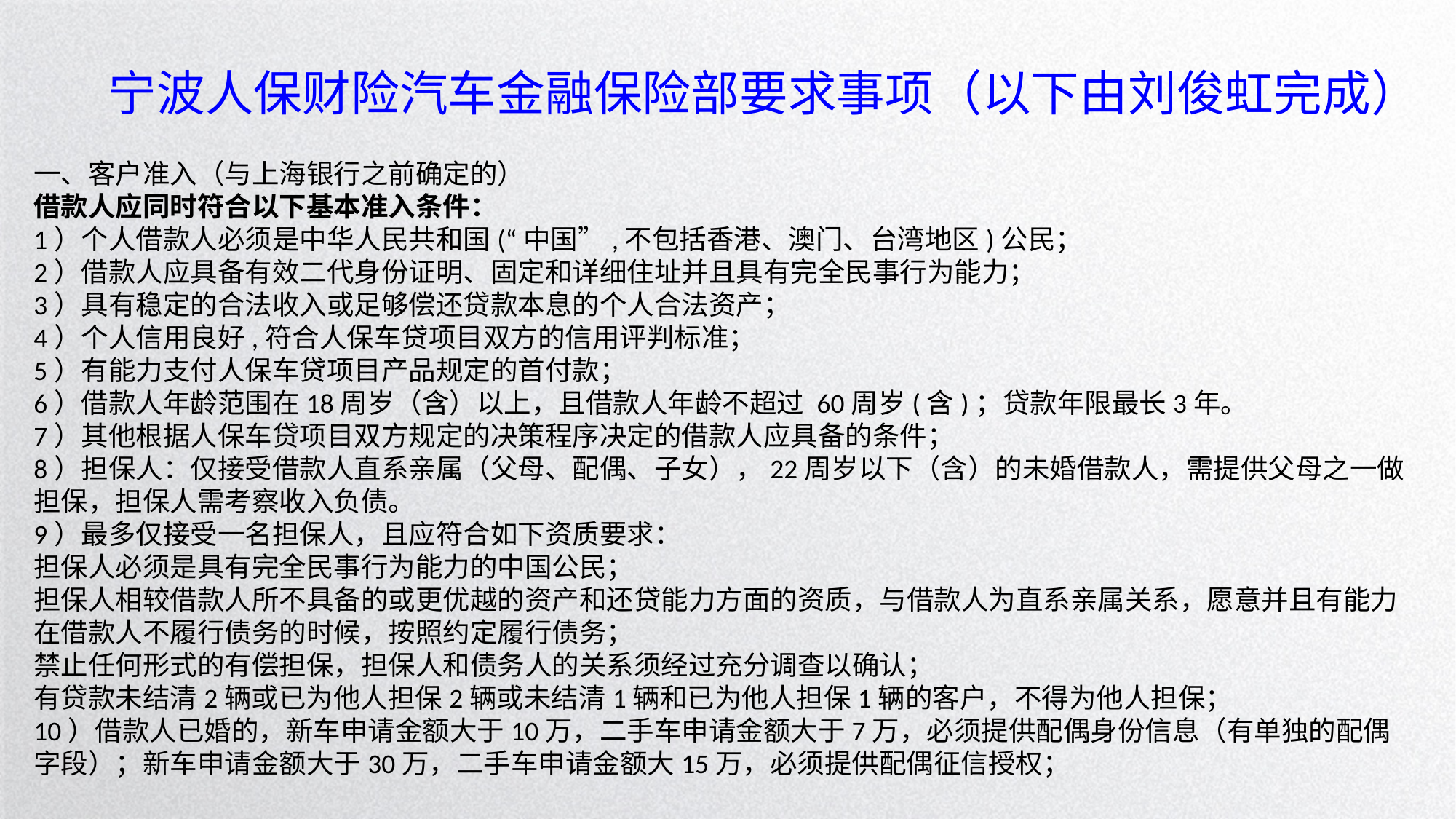

宁波人保财险汽车金融保险部要求事项（以下由刘俊虹完成）
一、客户准入（与上海银行之前确定的）
借款人应同时符合以下基本准入条件：
1）个人借款人必须是中华人民共和国(“中国”,不包括香港、澳门、台湾地区)公民；
2）借款人应具备有效二代身份证明、固定和详细住址并且具有完全民事行为能力；
3）具有稳定的合法收入或足够偿还贷款本息的个人合法资产；
4）个人信用良好,符合人保车贷项目双方的信用评判标准；
5）有能力支付人保车贷项目产品规定的首付款；
6）借款人年龄范围在18周岁（含）以上，且借款人年龄不超过 60周岁(含)；贷款年限最长3年。
7）其他根据人保车贷项目双方规定的决策程序决定的借款人应具备的条件；
8）担保人：仅接受借款人直系亲属（父母、配偶、子女），22周岁以下（含）的未婚借款人，需提供父母之一做担保，担保人需考察收入负债。
9）最多仅接受一名担保人，且应符合如下资质要求：
担保人必须是具有完全民事行为能力的中国公民；
担保人相较借款人所不具备的或更优越的资产和还贷能力方面的资质，与借款人为直系亲属关系，愿意并且有能力在借款人不履行债务的时候，按照约定履行债务；
禁止任何形式的有偿担保，担保人和债务人的关系须经过充分调查以确认；
有贷款未结清2辆或已为他人担保2辆或未结清1辆和已为他人担保1辆的客户，不得为他人担保；
10）借款人已婚的，新车申请金额大于10万，二手车申请金额大于7万，必须提供配偶身份信息（有单独的配偶字段）；新车申请金额大于30万，二手车申请金额大15万，必须提供配偶征信授权；